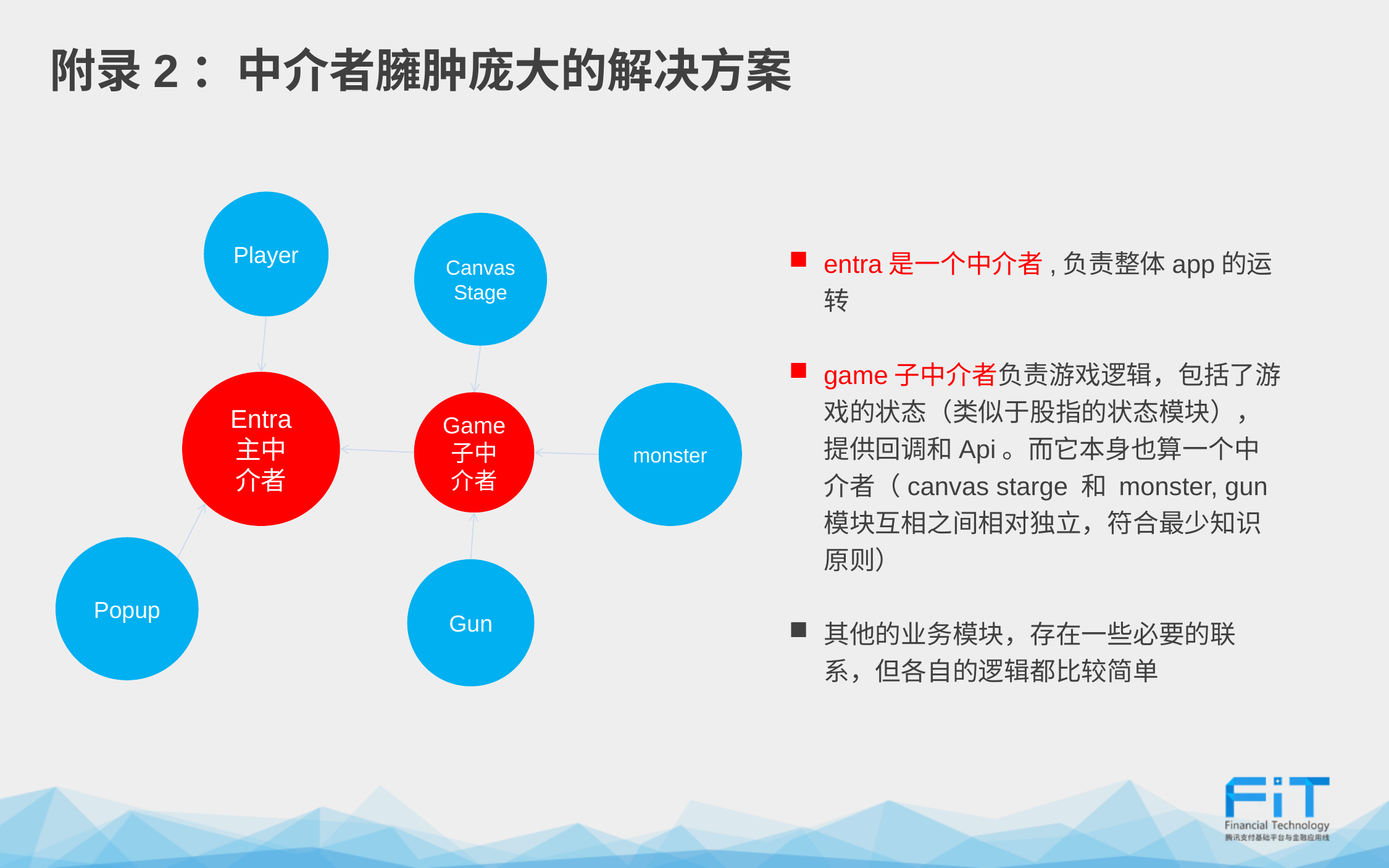

附录2：中介者臃肿庞大的解决方案
Player
Canvas
Stage
entra是一个中介者,负责整体app的运转

game子中介者负责游戏逻辑，包括了游戏的状态（类似于股指的状态模块），提供回调和Api。而它本身也算一个中介者（canvas starge 和 monster, gun模块互相之间相对独立，符合最少知识原则）

其他的业务模块，存在一些必要的联系，但各自的逻辑都比较简单
Entra
主中
介者
monster
Game
子中
介者
Popup
Gun